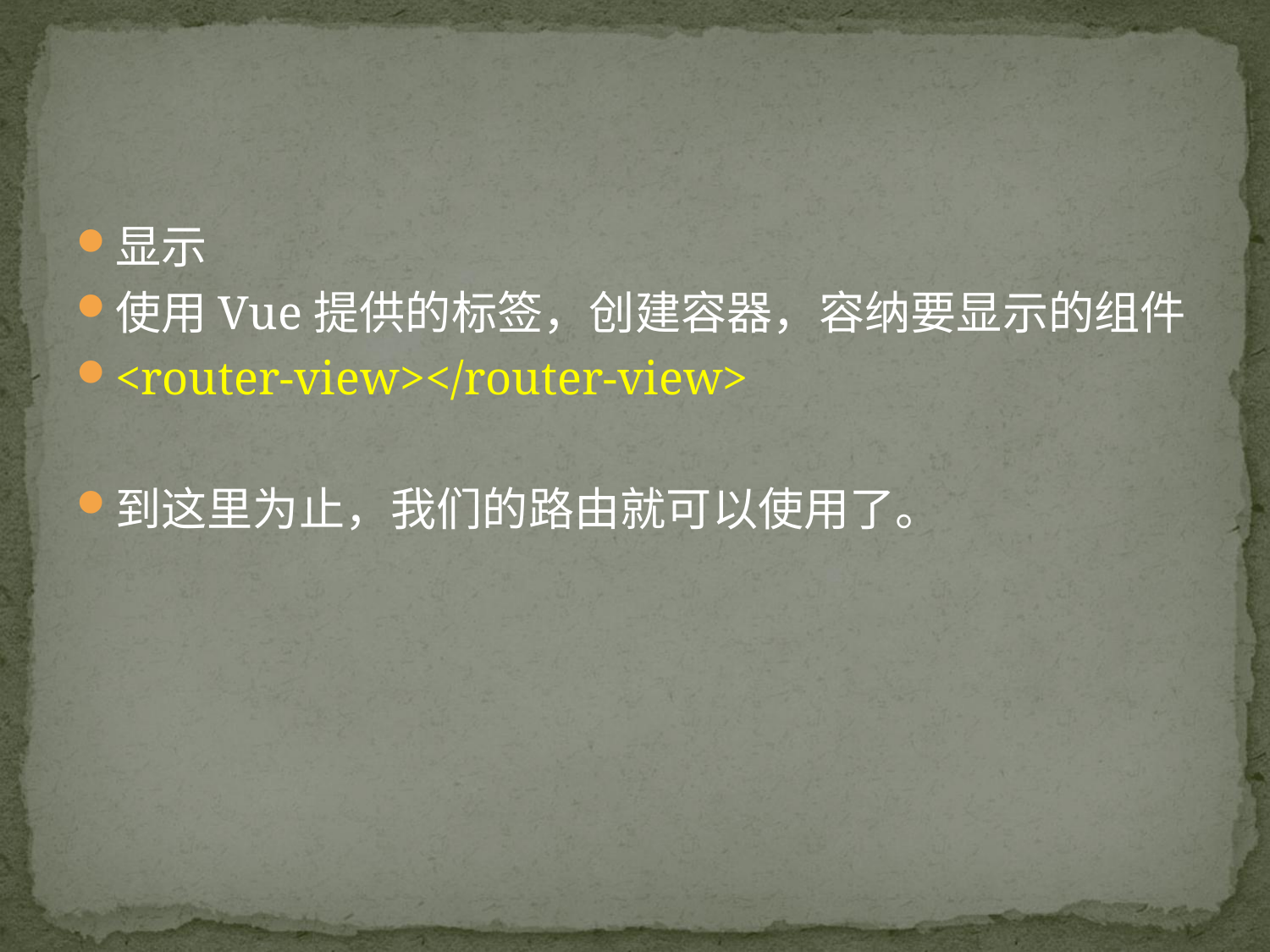

#
显示
使用Vue提供的标签，创建容器，容纳要显示的组件
<router-view></router-view>

到这里为止，我们的路由就可以使用了。